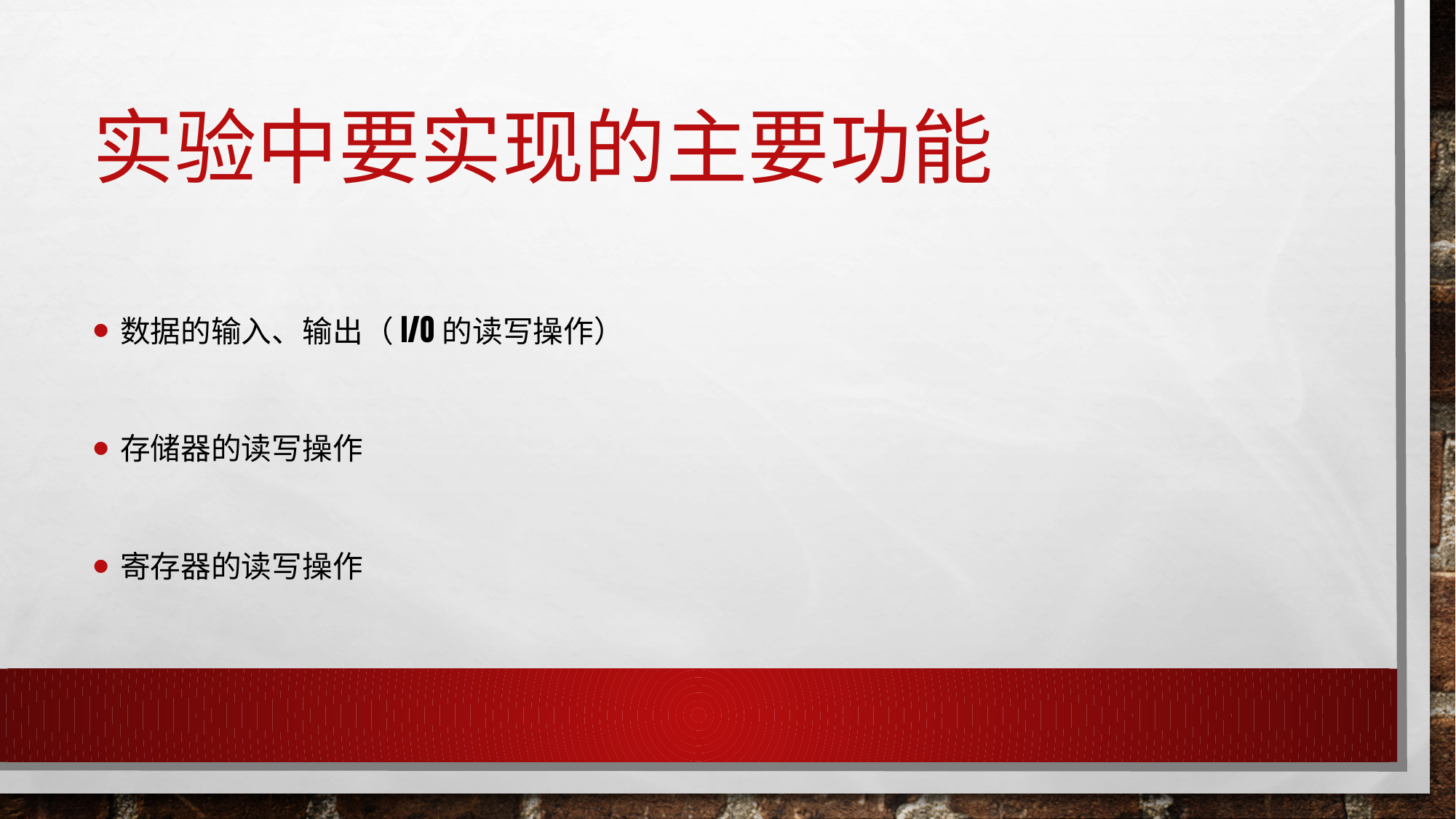

# 实验中要实现的主要功能
数据的输入、输出（I/O的读写操作）

存储器的读写操作

寄存器的读写操作